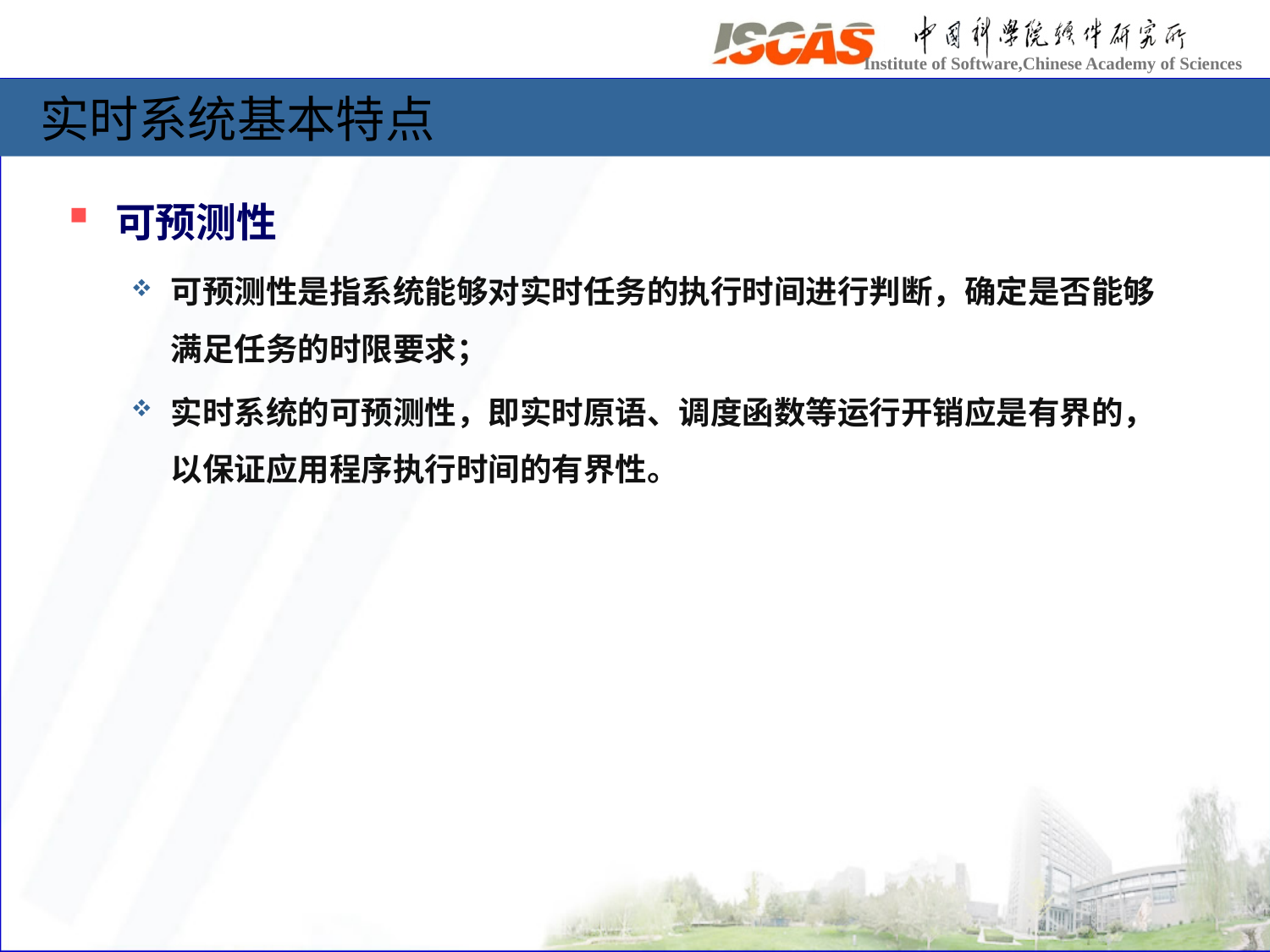

实时系统基本特点
可预测性
可预测性是指系统能够对实时任务的执行时间进行判断，确定是否能够满足任务的时限要求；
实时系统的可预测性，即实时原语、调度函数等运行开销应是有界的，以保证应用程序执行时间的有界性。